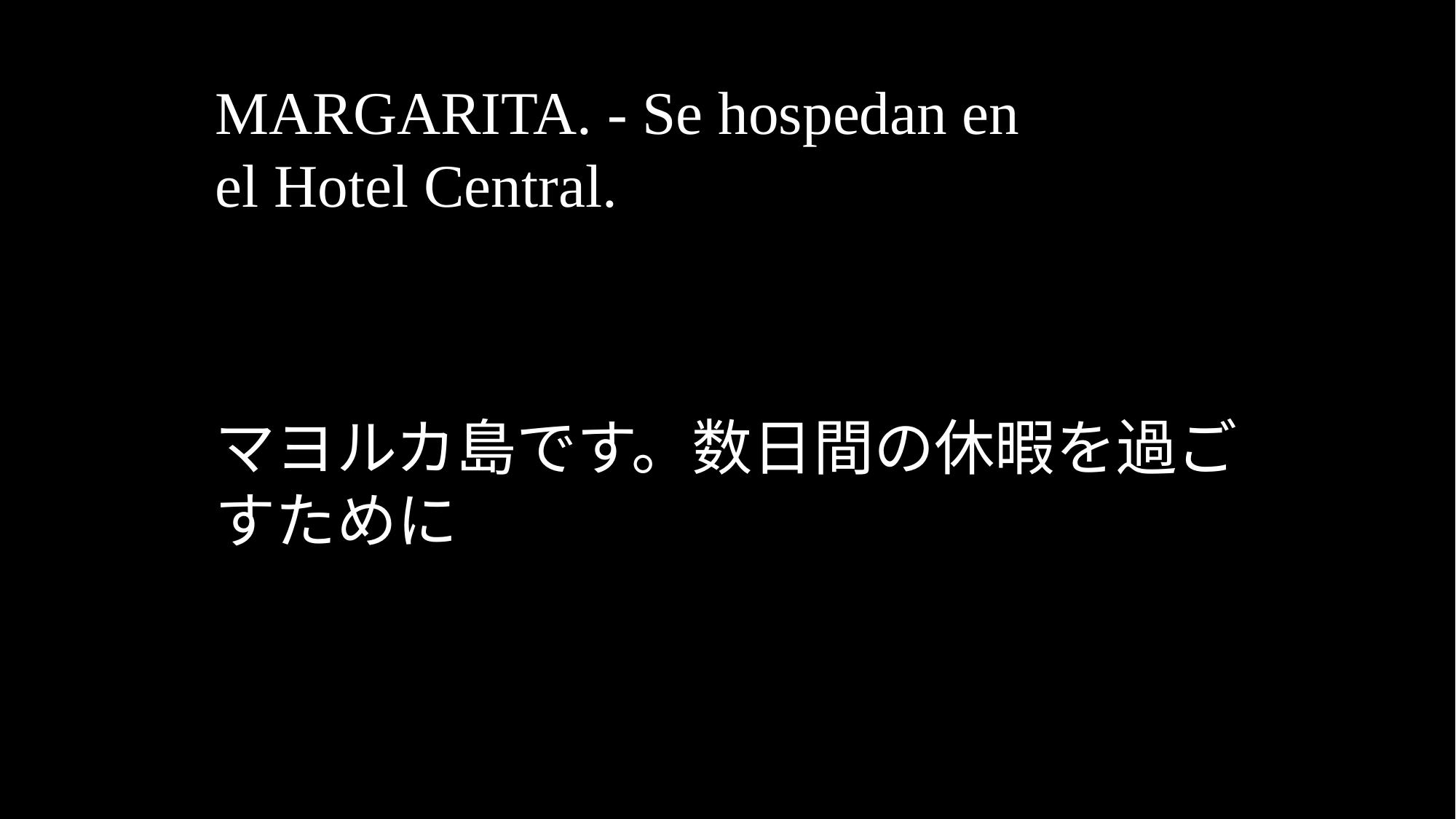

MARGARITA. - Se hospedan en el Hotel Central.

マヨルカ島です。数日間の休暇を過ごすために